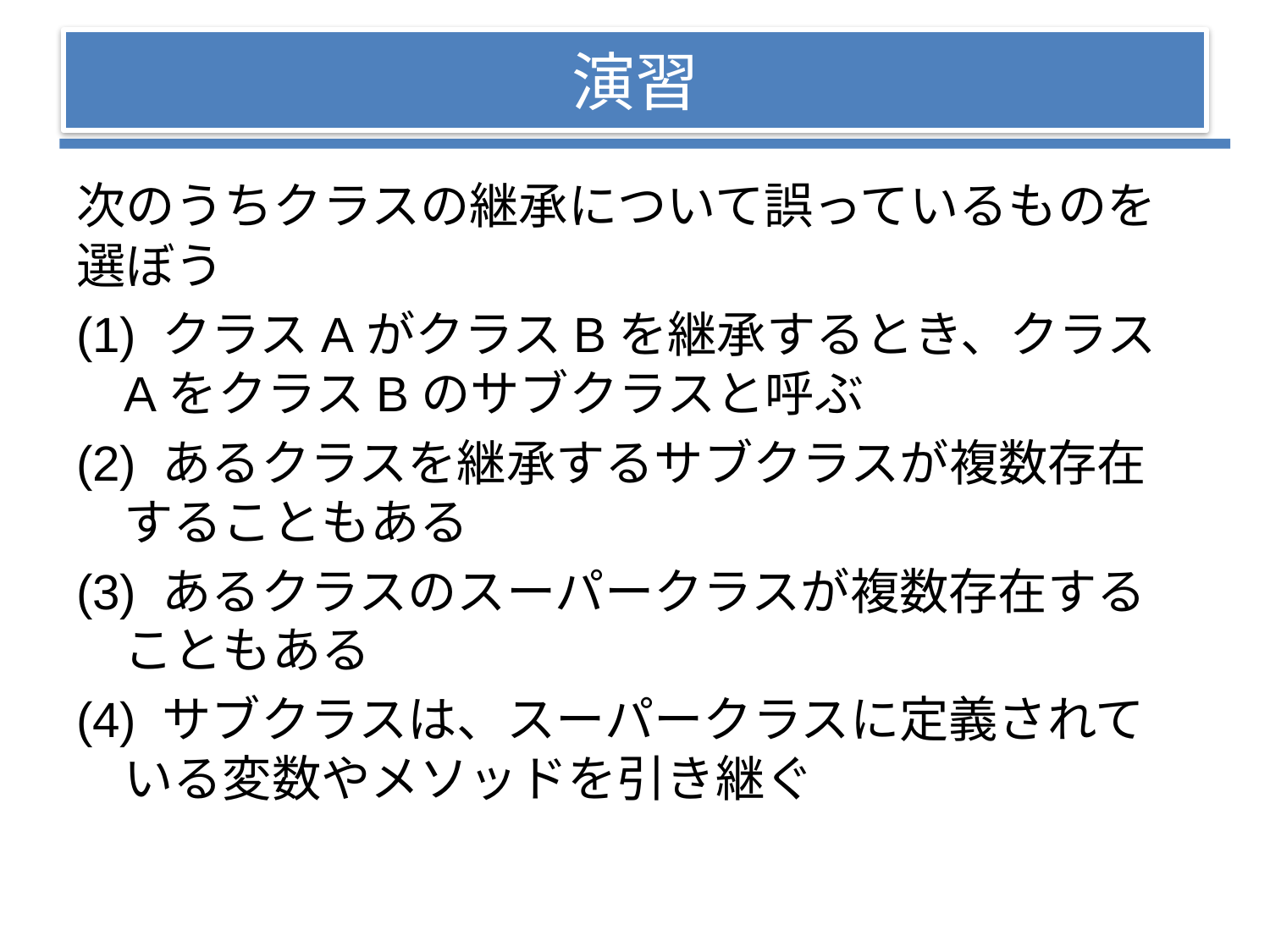

# 演習
次のうちクラスの継承について誤っているものを選ぼう
(1) クラスAがクラスBを継承するとき、クラスAをクラスBのサブクラスと呼ぶ
(2) あるクラスを継承するサブクラスが複数存在することもある
(3) あるクラスのスーパークラスが複数存在することもある
(4) サブクラスは、スーパークラスに定義されている変数やメソッドを引き継ぐ